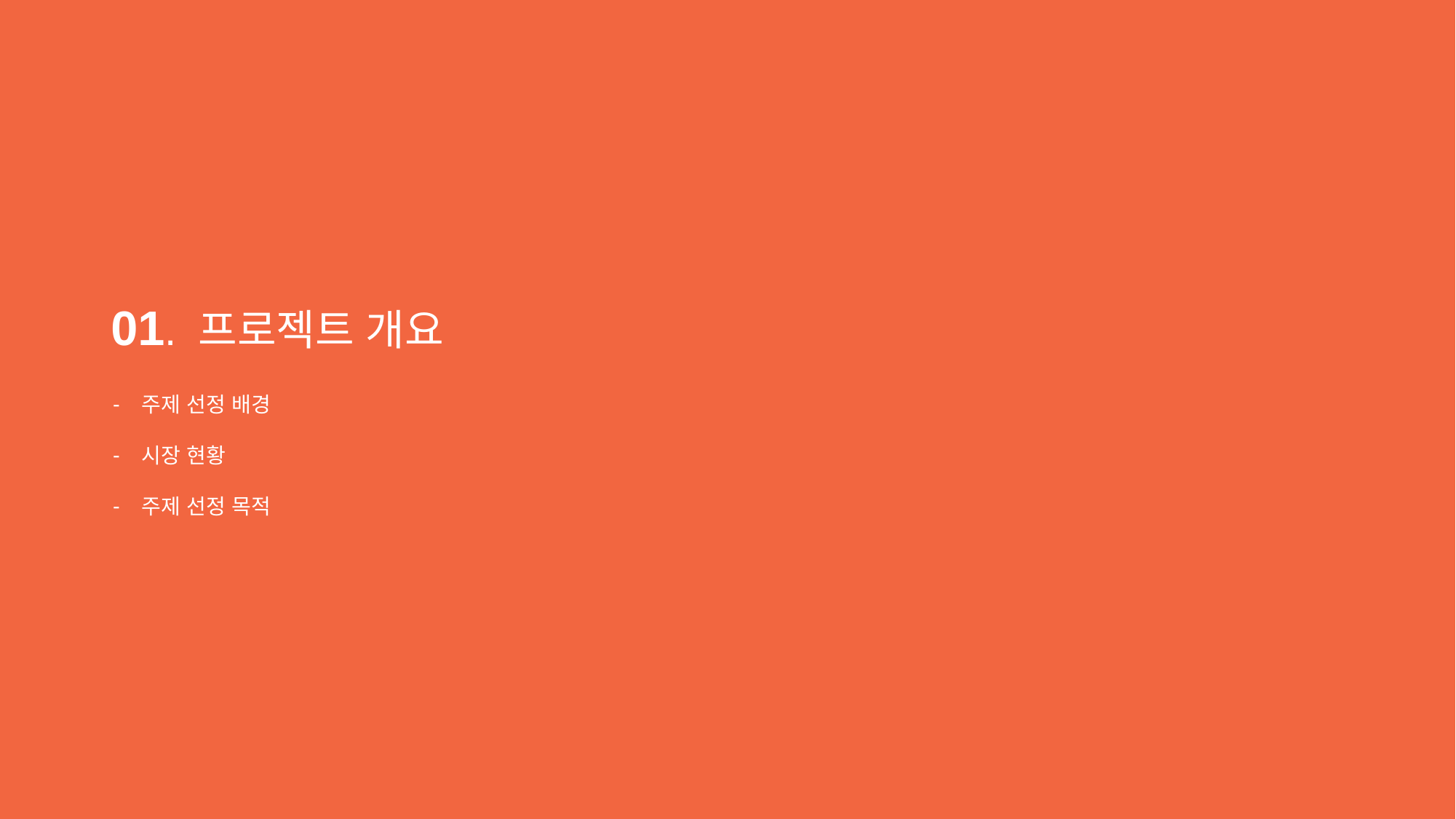

01. 프로젝트 개요
주제 선정 배경
시장 현황
주제 선정 목적